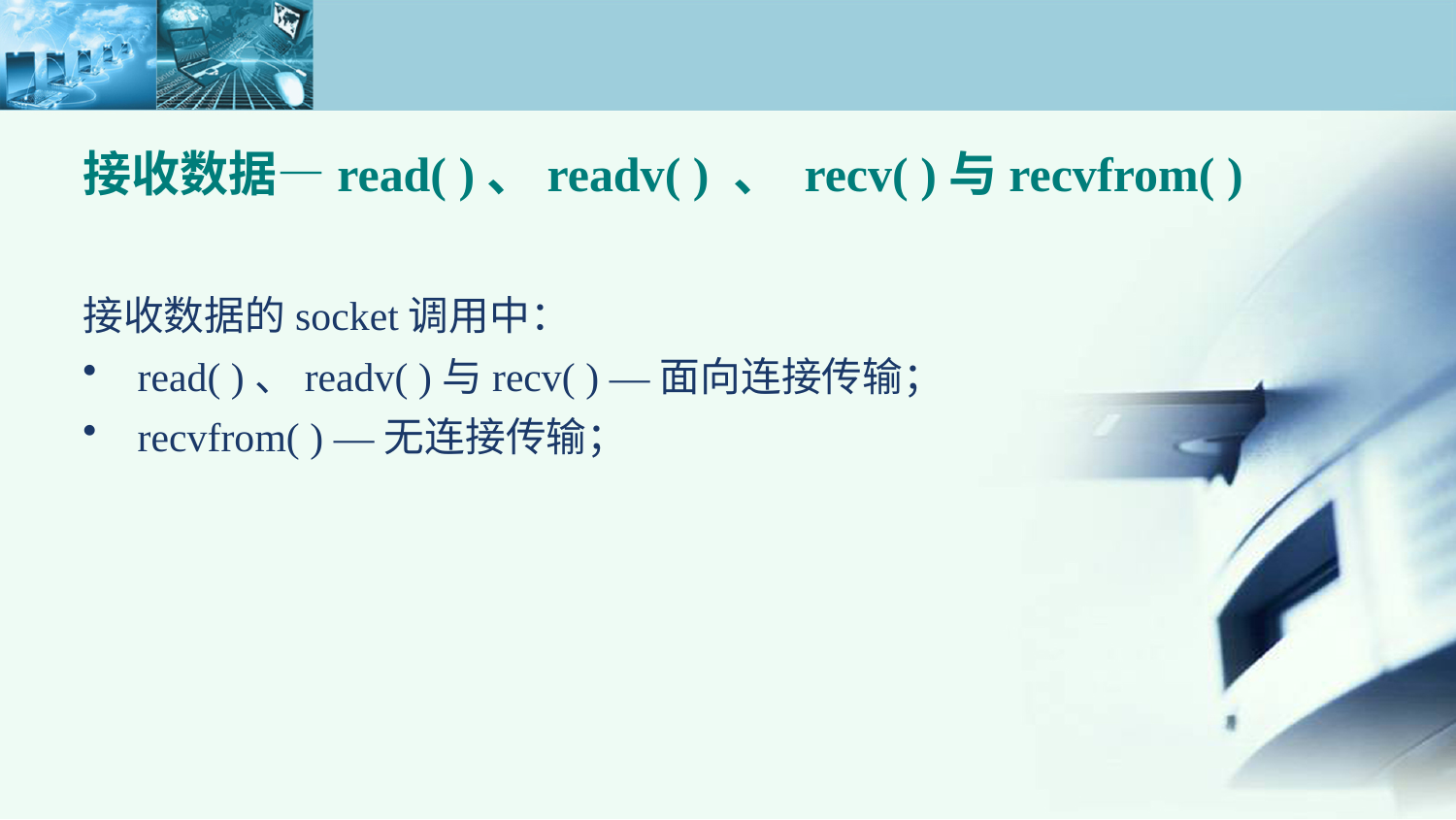

接收数据—read( )、readv( ) 、 recv( )与recvfrom( )
接收数据的socket调用中：
read( )、readv( )与recv( ) —面向连接传输；
recvfrom( ) —无连接传输；